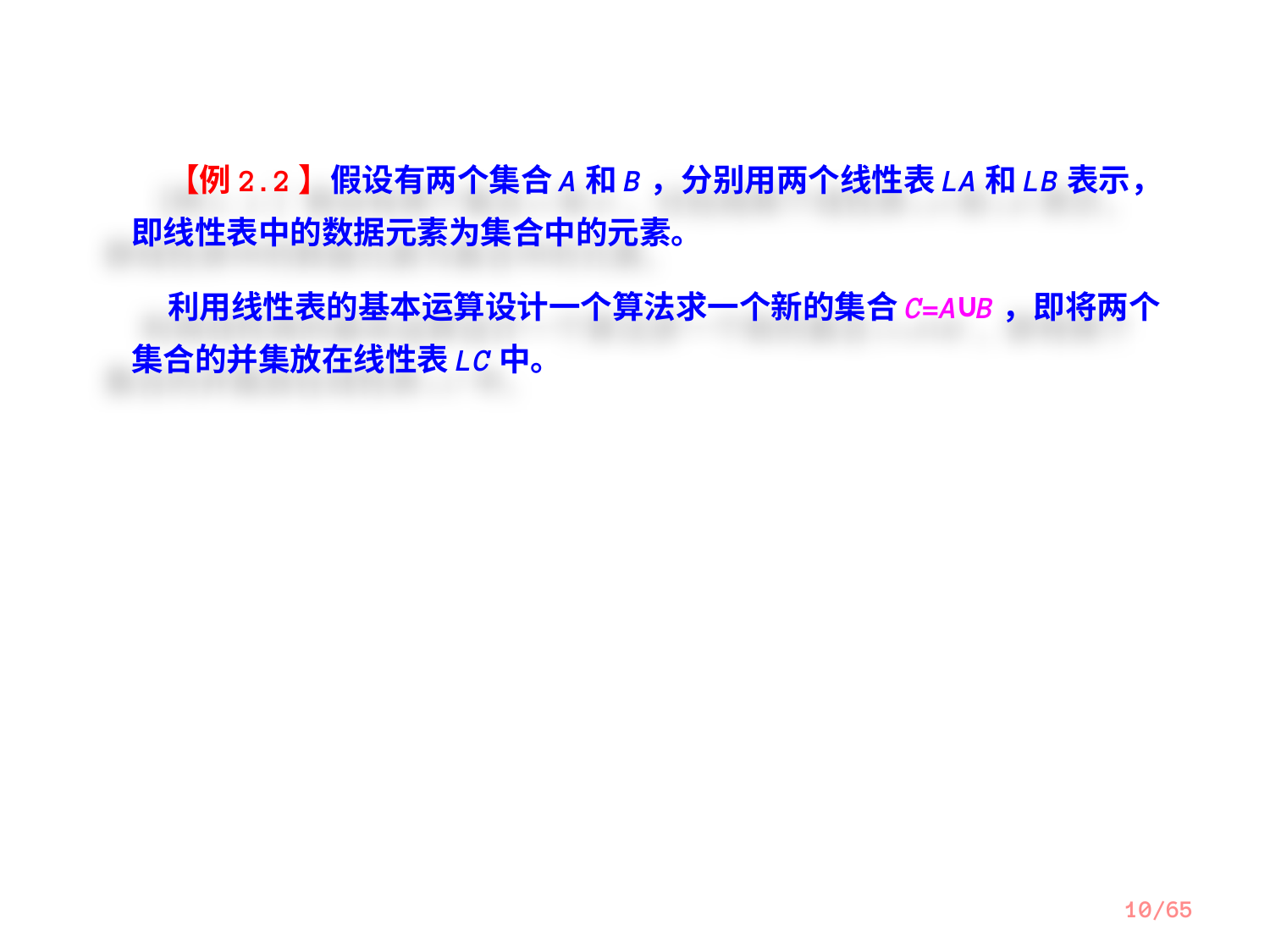

【例2.2】假设有两个集合A和B，分别用两个线性表LA和LB表示，即线性表中的数据元素为集合中的元素。
    利用线性表的基本运算设计一个算法求一个新的集合C=A∪B，即将两个集合的并集放在线性表LC中。
10/65